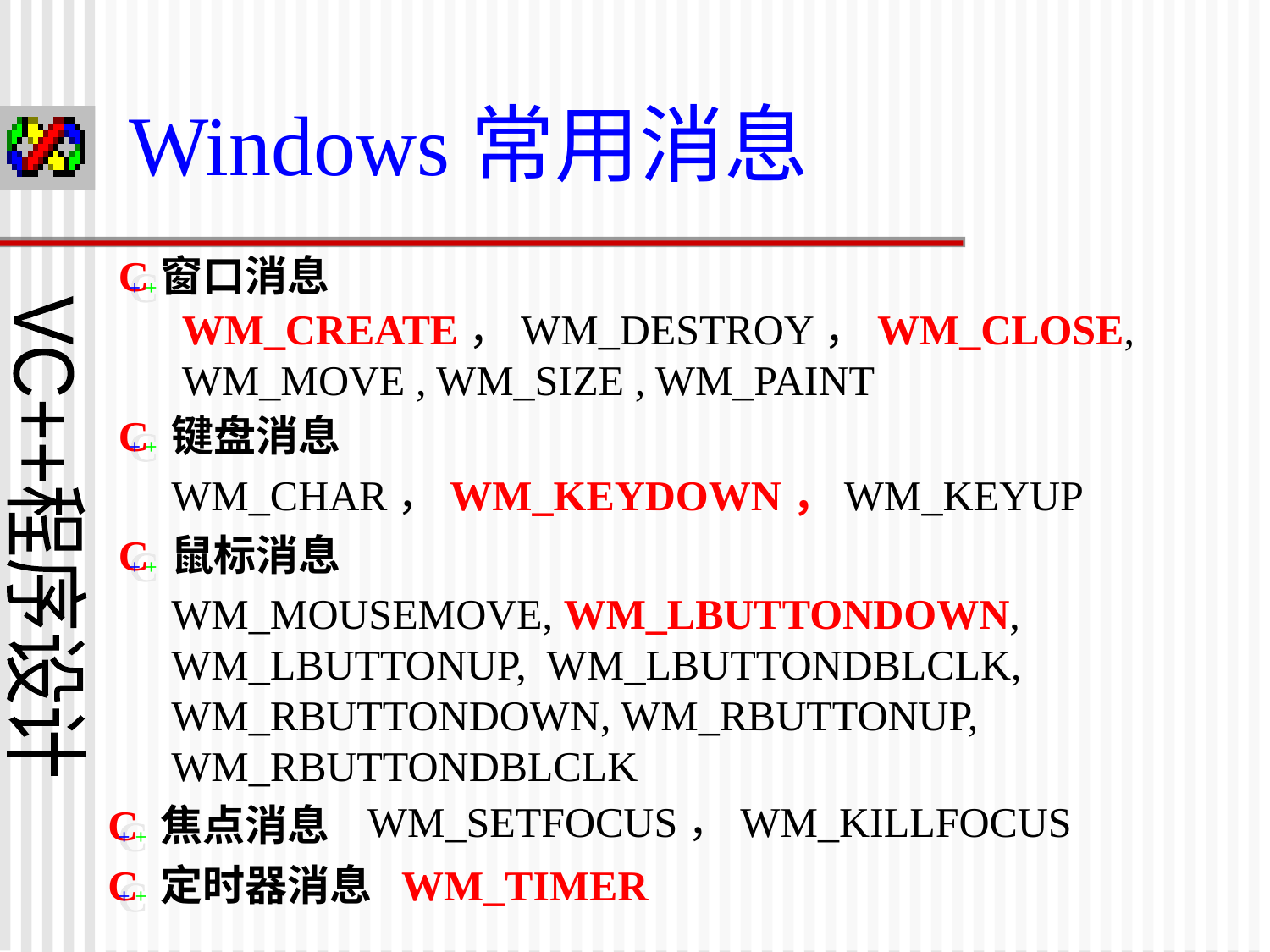

Windows常用消息
C
+ +
窗口消息
WM_CREATE，WM_DESTROY，WM_CLOSE,
WM_MOVE , WM_SIZE , WM_PAINT
C
+ +
键盘消息
WM_CHAR，WM_KEYDOWN，WM_KEYUP
C
+ +
鼠标消息
WM_MOUSEMOVE, WM_LBUTTONDOWN,
WM_LBUTTONUP,  WM_LBUTTONDBLCLK,
WM_RBUTTONDOWN, WM_RBUTTONUP,
WM_RBUTTONDBLCLK
WM_SETFOCUS，WM_KILLFOCUS
C
+ +
焦点消息
C
+ +
定时器消息  WM_TIMER